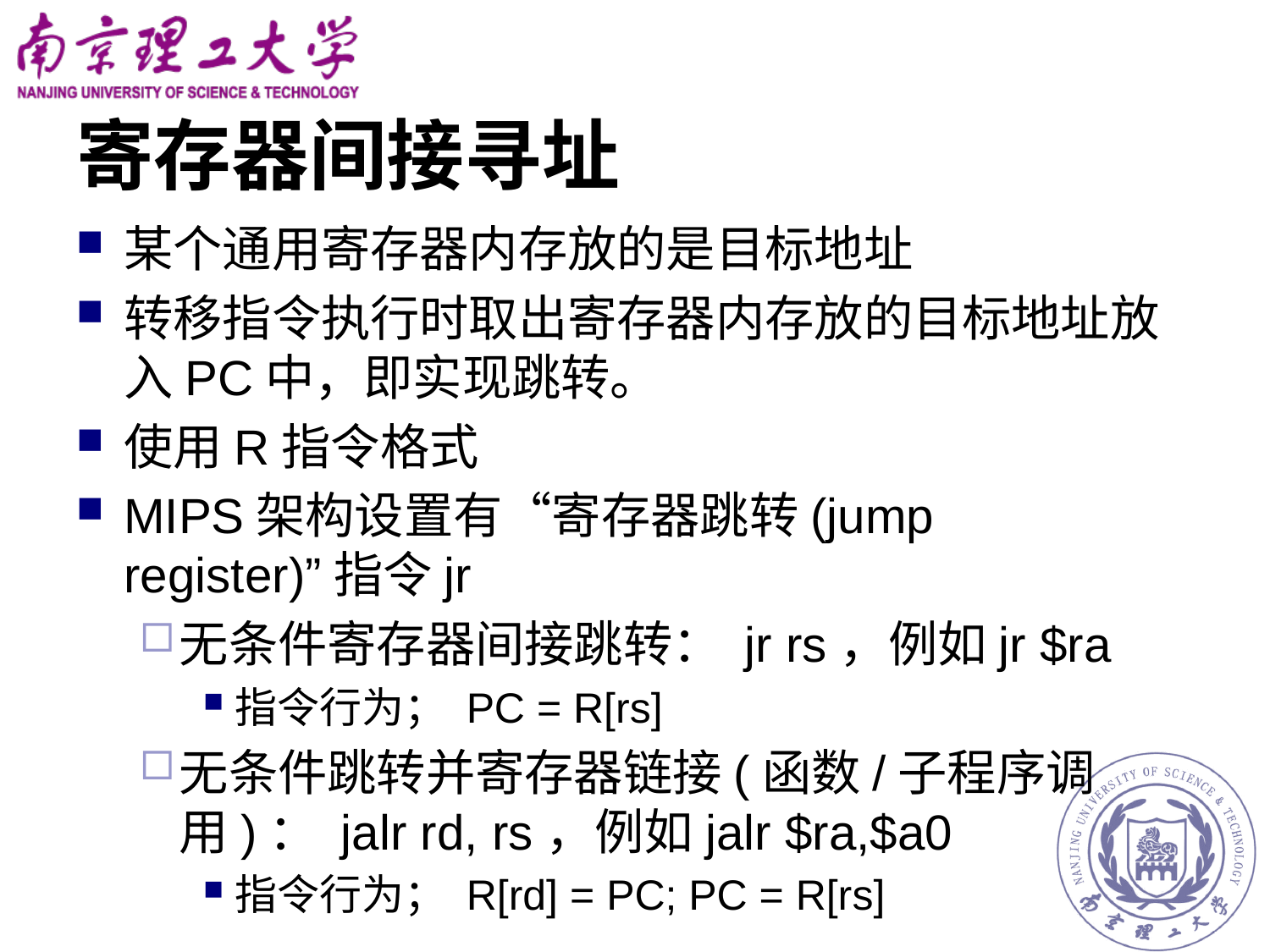

# 寄存器间接寻址
某个通用寄存器内存放的是目标地址
转移指令执行时取出寄存器内存放的目标地址放入PC中，即实现跳转。
使用R指令格式
MIPS架构设置有“寄存器跳转(jump register)”指令jr
无条件寄存器间接跳转： jr rs，例如jr $ra
指令行为； PC = R[rs]
无条件跳转并寄存器链接(函数/子程序调用)： jalr rd, rs，例如jalr $ra,$a0
指令行为； R[rd] = PC; PC = R[rs]